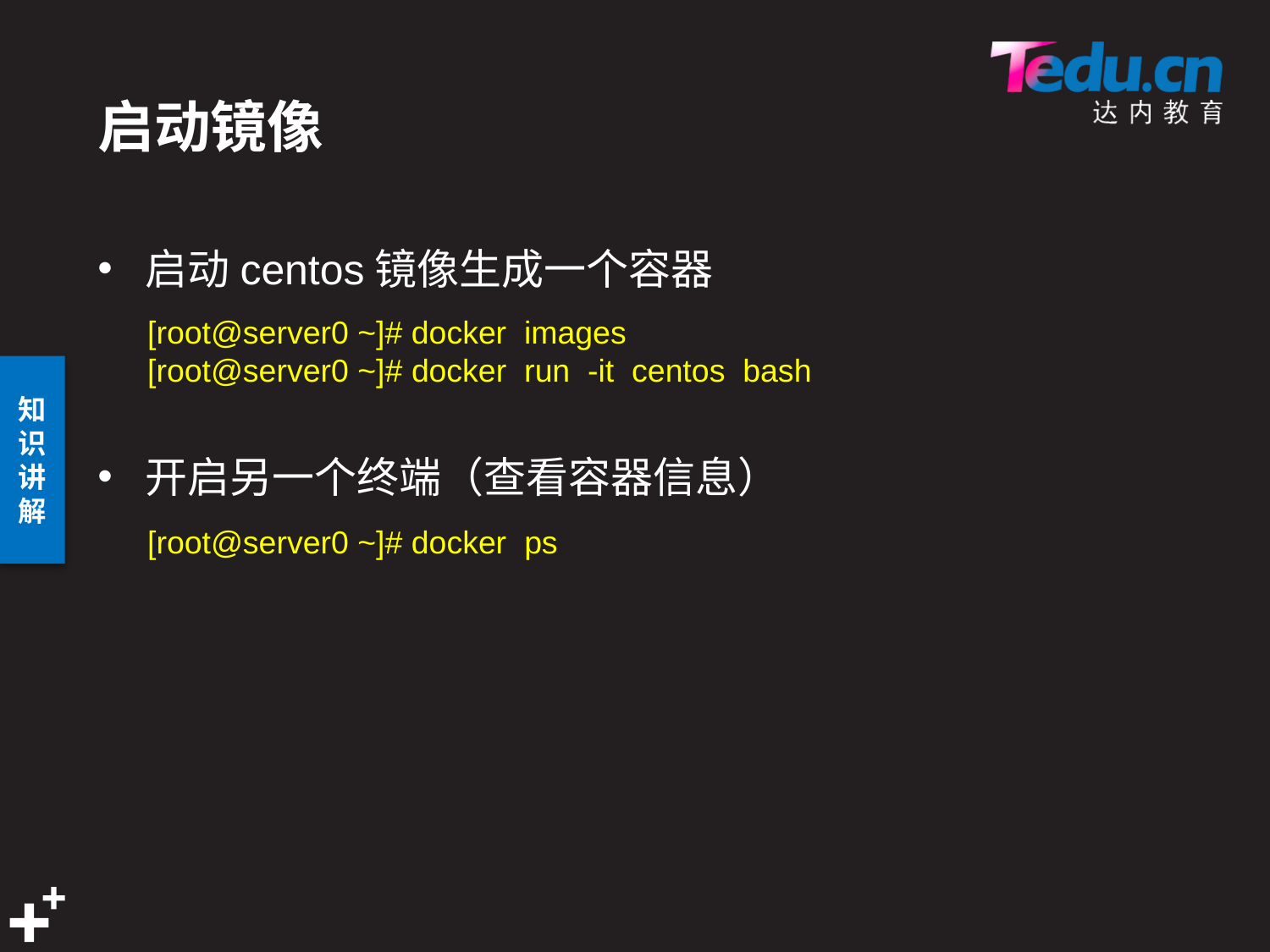

# 启动镜像
启动centos镜像生成一个容器

开启另一个终端（查看容器信息）
[root@server0 ~]# docker  images
[root@server0 ~]# docker  run  -it  centos  bash
[root@server0 ~]# docker  ps